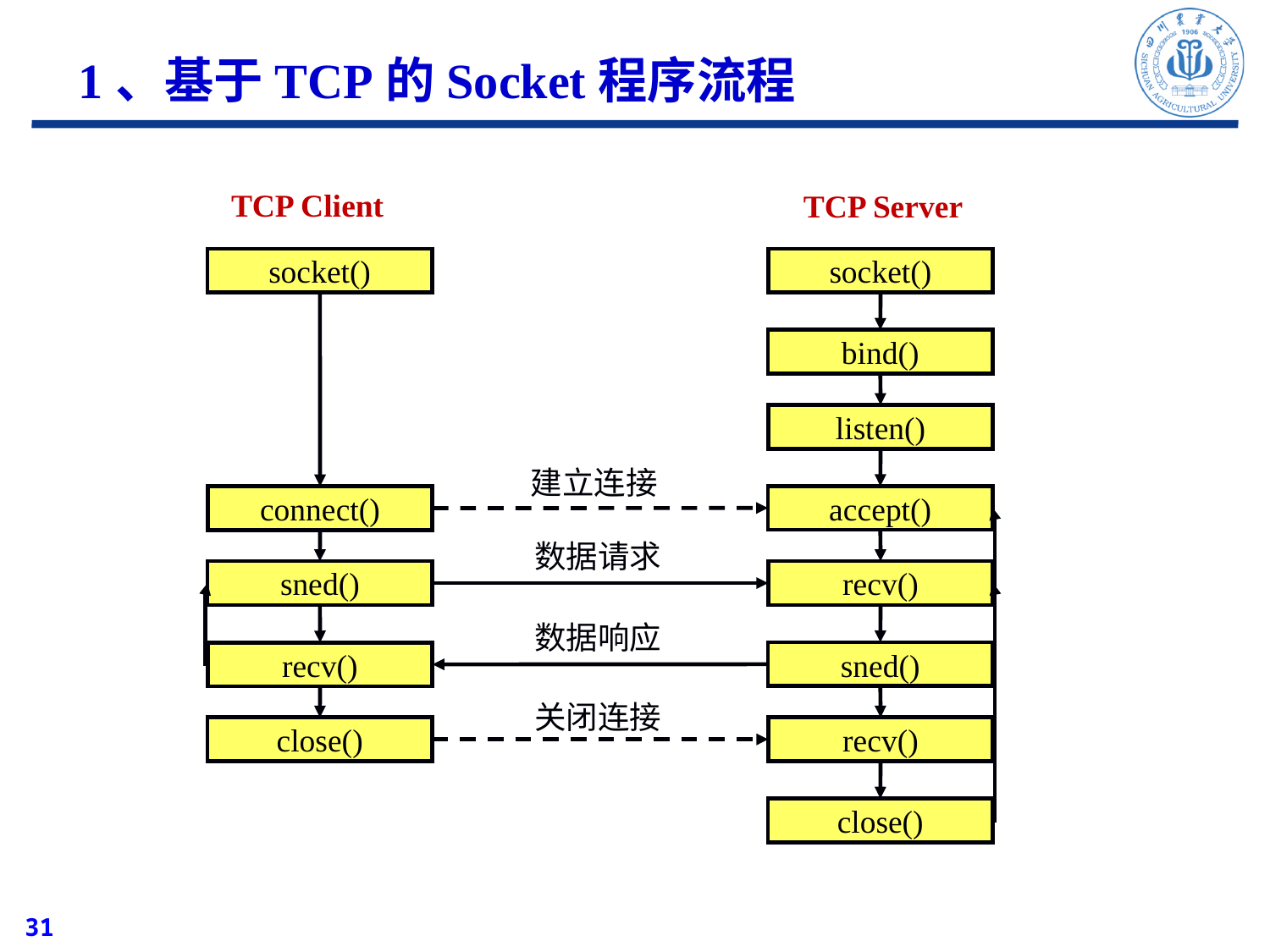

1、基于TCP的Socket程序流程
TCP Client
TCP Server
socket()
socket()
bind()
listen()
建立连接
accept()
connect()
数据请求
sned()
recv()
数据响应
sned()
recv()
关闭连接
close()
recv()
close()